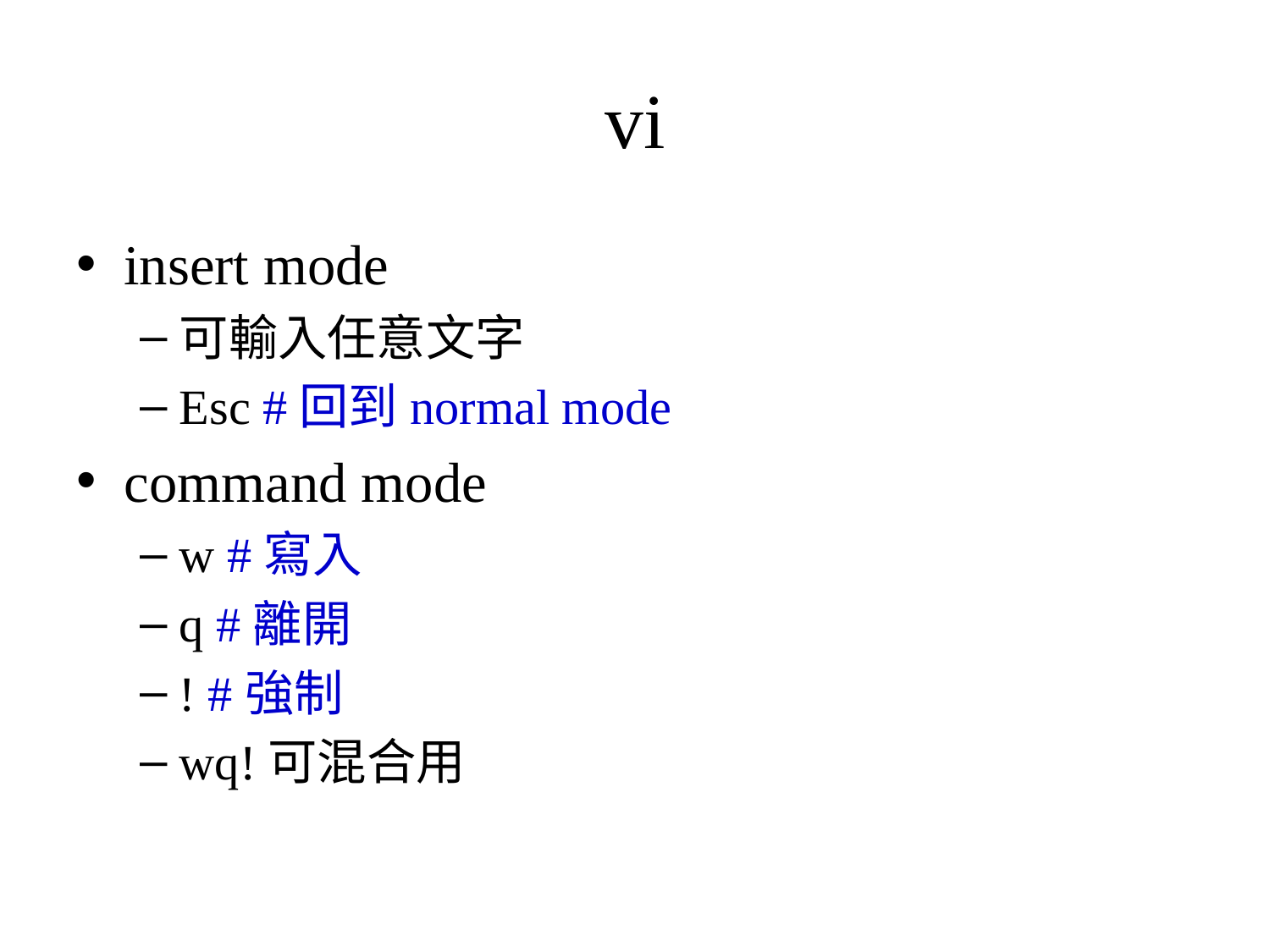

# vi
insert mode
可輸入任意文字
Esc #回到normal mode
command mode
w #寫入
q #離開
! #強制
wq!可混合用